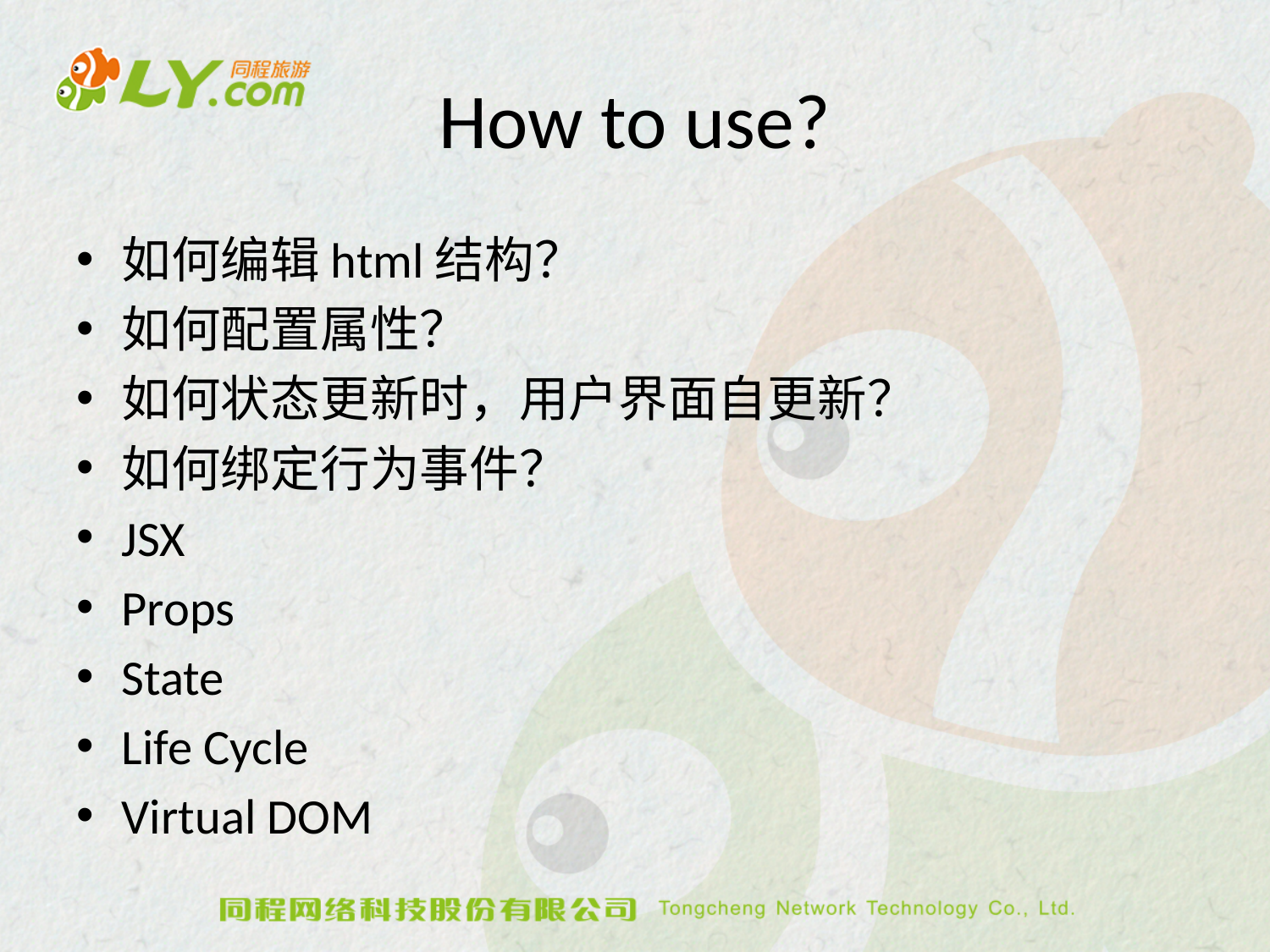

# How to use?
如何编辑html结构？
如何配置属性？
如何状态更新时，用户界面自更新？
如何绑定行为事件？
JSX
Props
State
Life Cycle
Virtual DOM